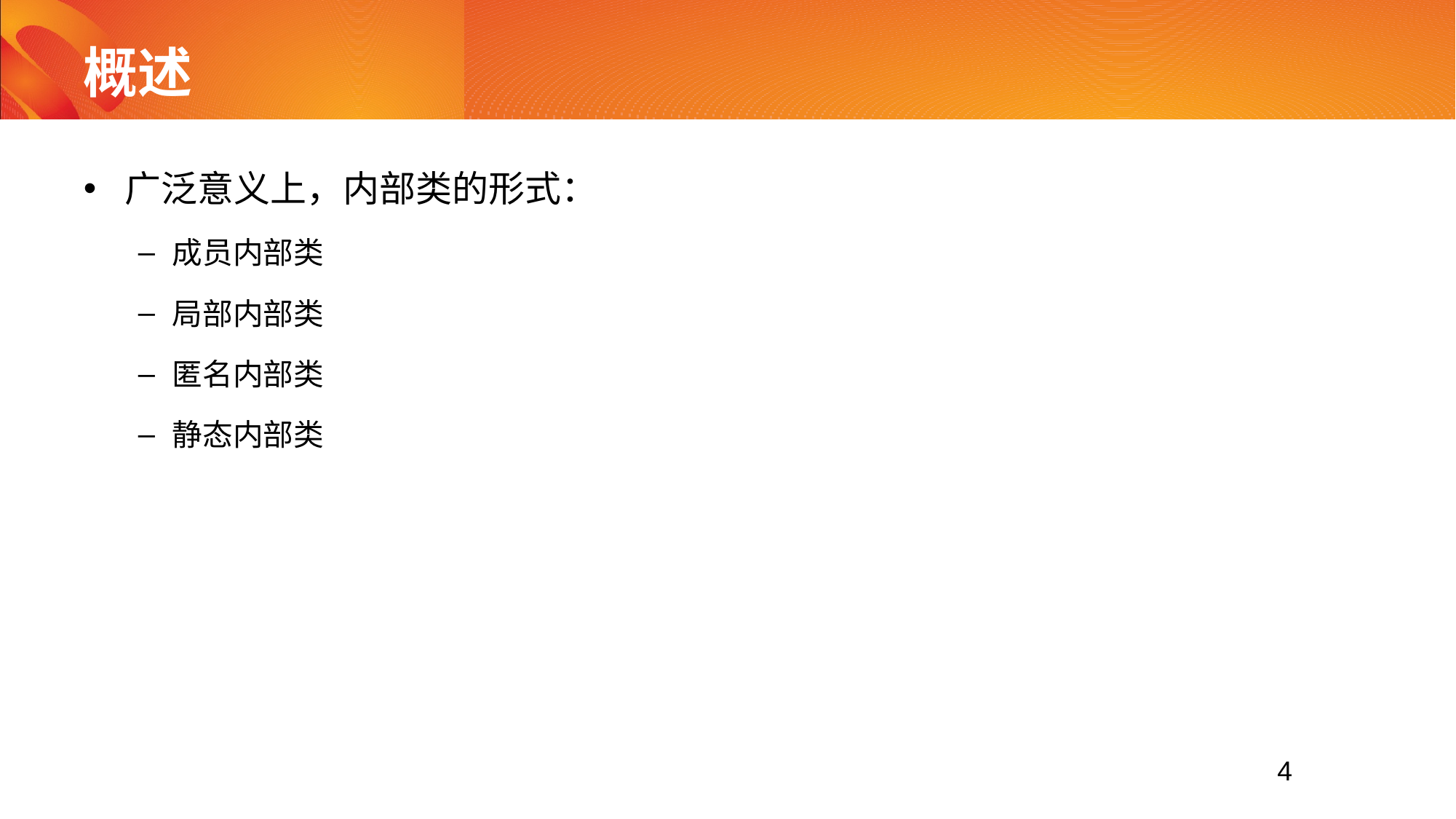

# 概述
广泛意义上，内部类的形式：
成员内部类
局部内部类
匿名内部类
静态内部类